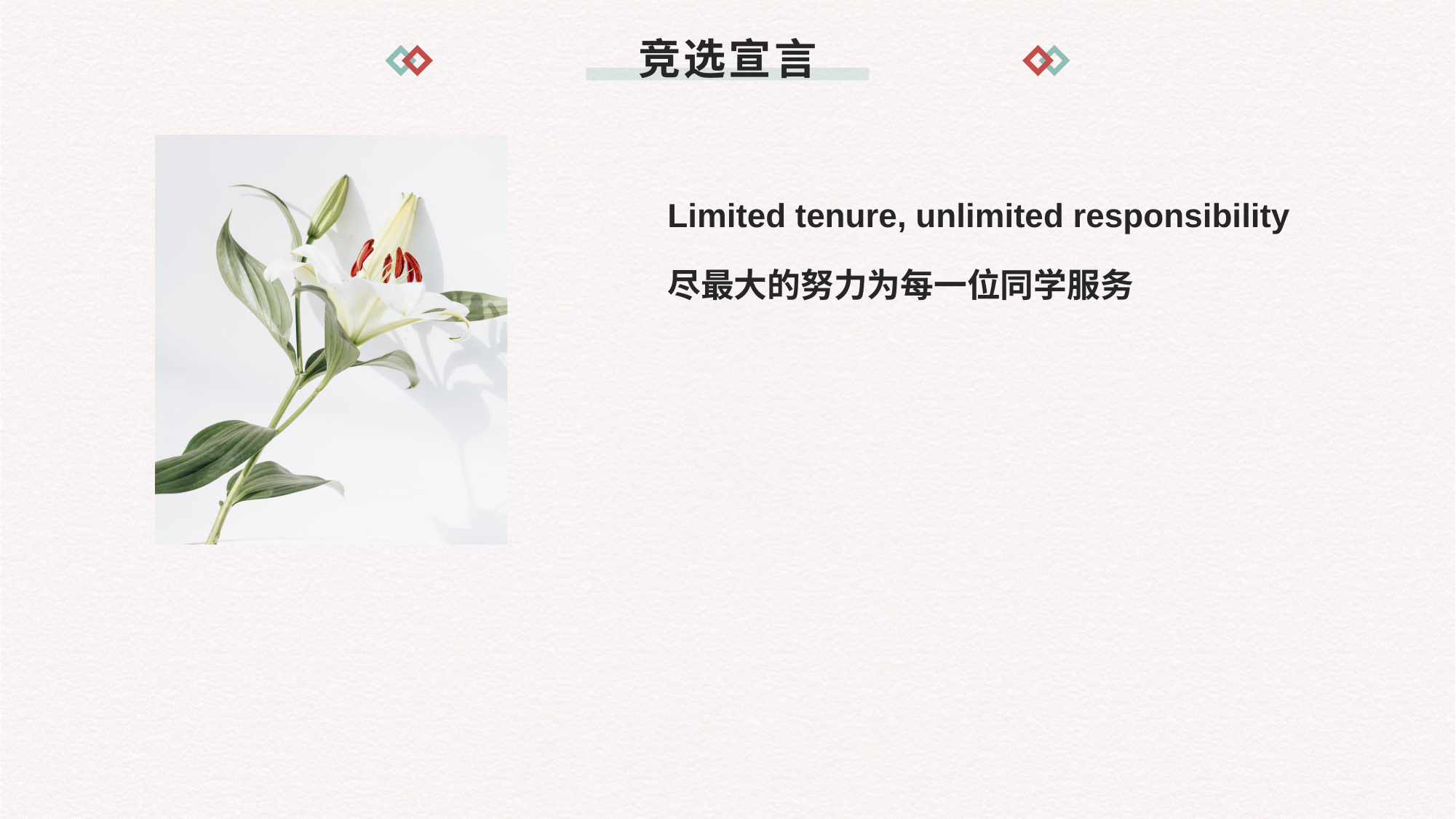

# 竞选宣言

Limited tenure, unlimited responsibility
尽最大的努力为每一位同学服务